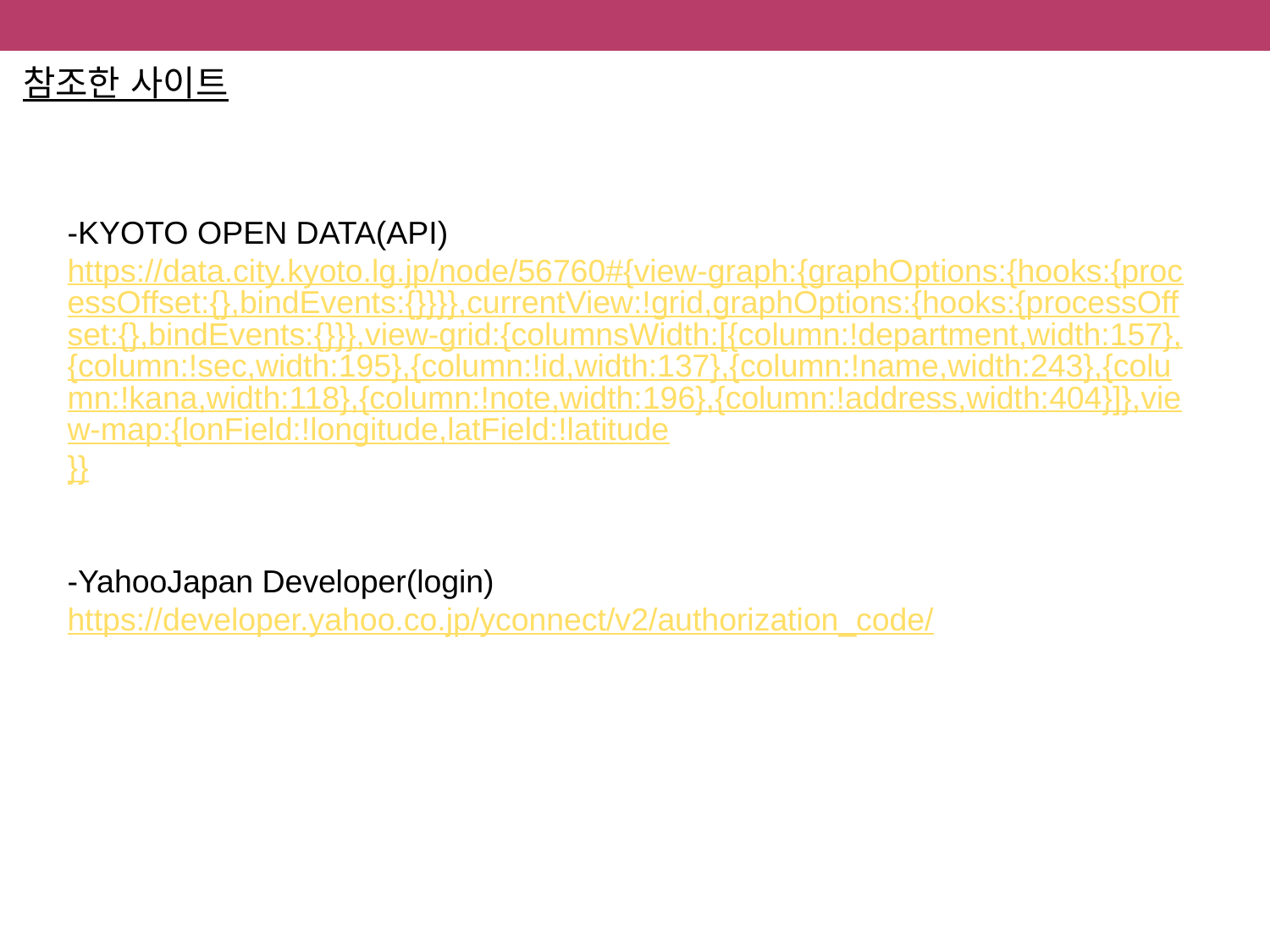

참조한 사이트
-KYOTO OPEN DATA(API)
https://data.city.kyoto.lg.jp/node/56760#{view-graph:{graphOptions:{hooks:{processOffset:{},bindEvents:{}}}},currentView:!grid,graphOptions:{hooks:{processOffset:{},bindEvents:{}}},view-grid:{columnsWidth:[{column:!department,width:157},{column:!sec,width:195},{column:!id,width:137},{column:!name,width:243},{column:!kana,width:118},{column:!note,width:196},{column:!address,width:404}]},view-map:{lonField:!longitude,latField:!latitude}}

-YahooJapan Developer(login)
https://developer.yahoo.co.jp/yconnect/v2/authorization_code/